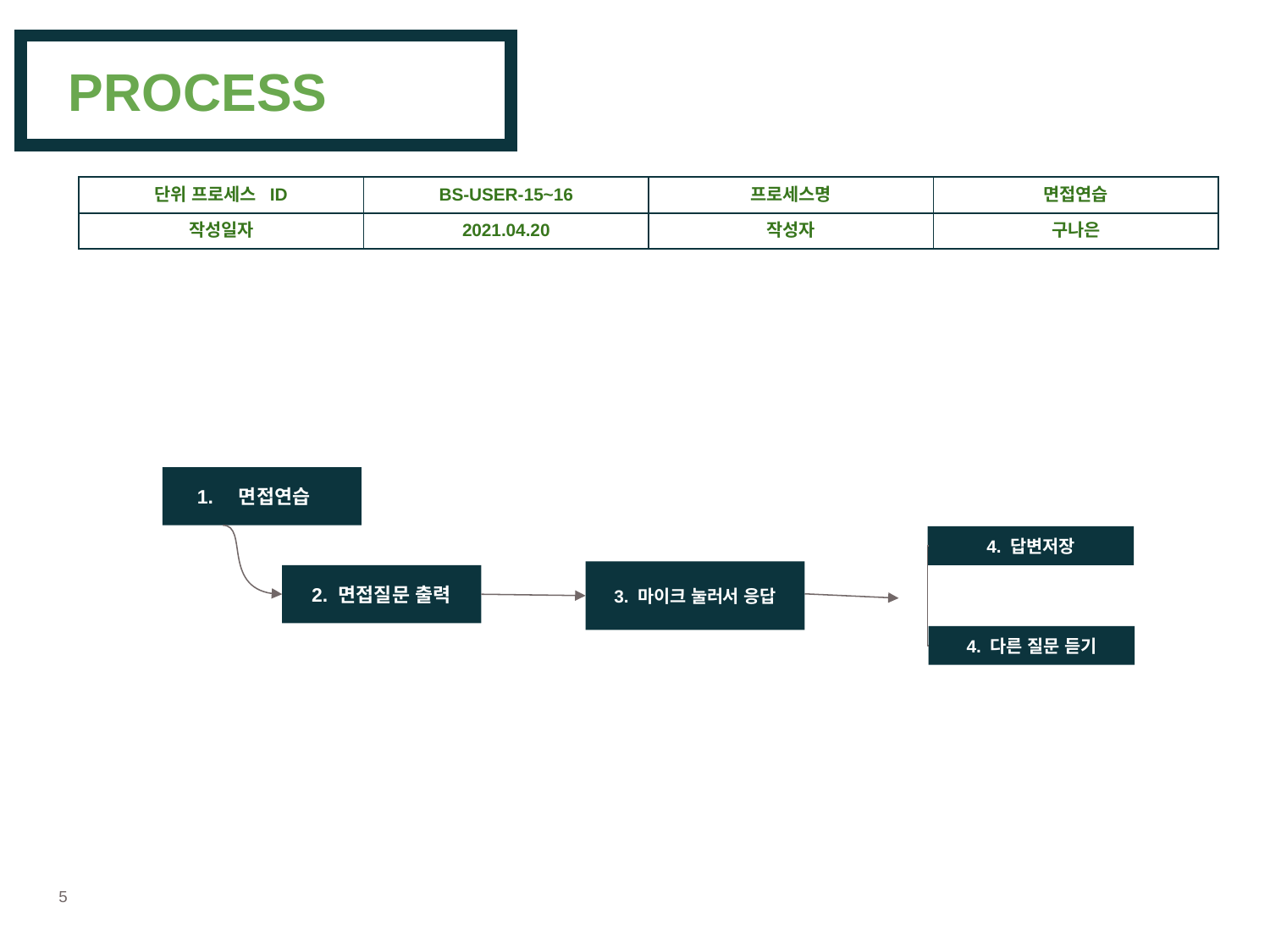

# PROCESS

| 단위 프로세스 ID | BS-USER-15~16 | 프로세스명 | 면접연습 |
| --- | --- | --- | --- |
| 작성일자 | 2021.04.20 | 작성자 | 구나은 |
면접연습
4. 답변저장
3. 마이크 눌러서 응답
2. 면접질문 출력
4. 다른 질문 듣기